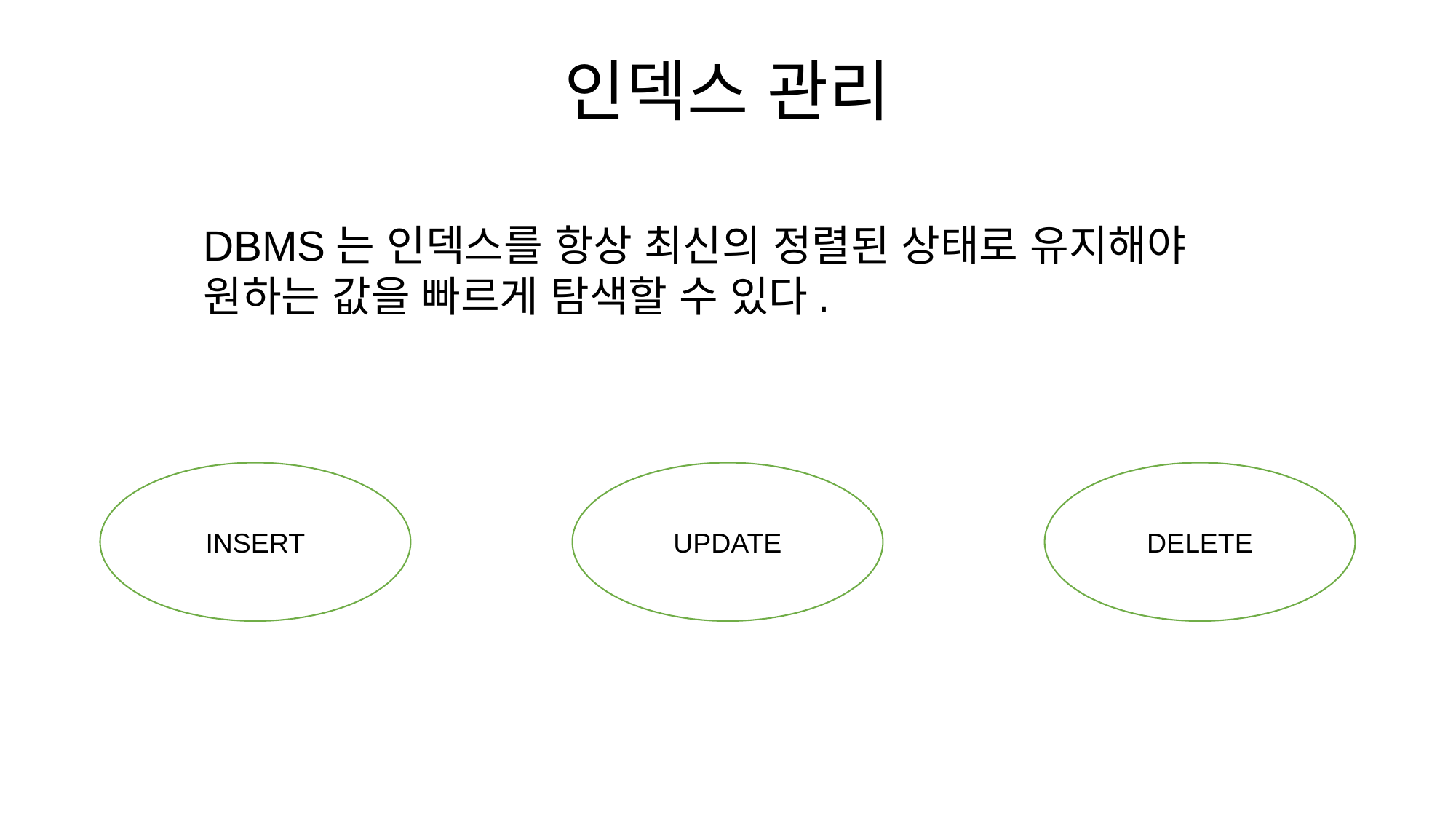

# 인덱스 관리
DBMS는 인덱스를 항상 최신의 정렬된 상태로 유지해야 원하는 값을 빠르게 탐색할 수 있다.
INSERT
UPDATE
DELETE